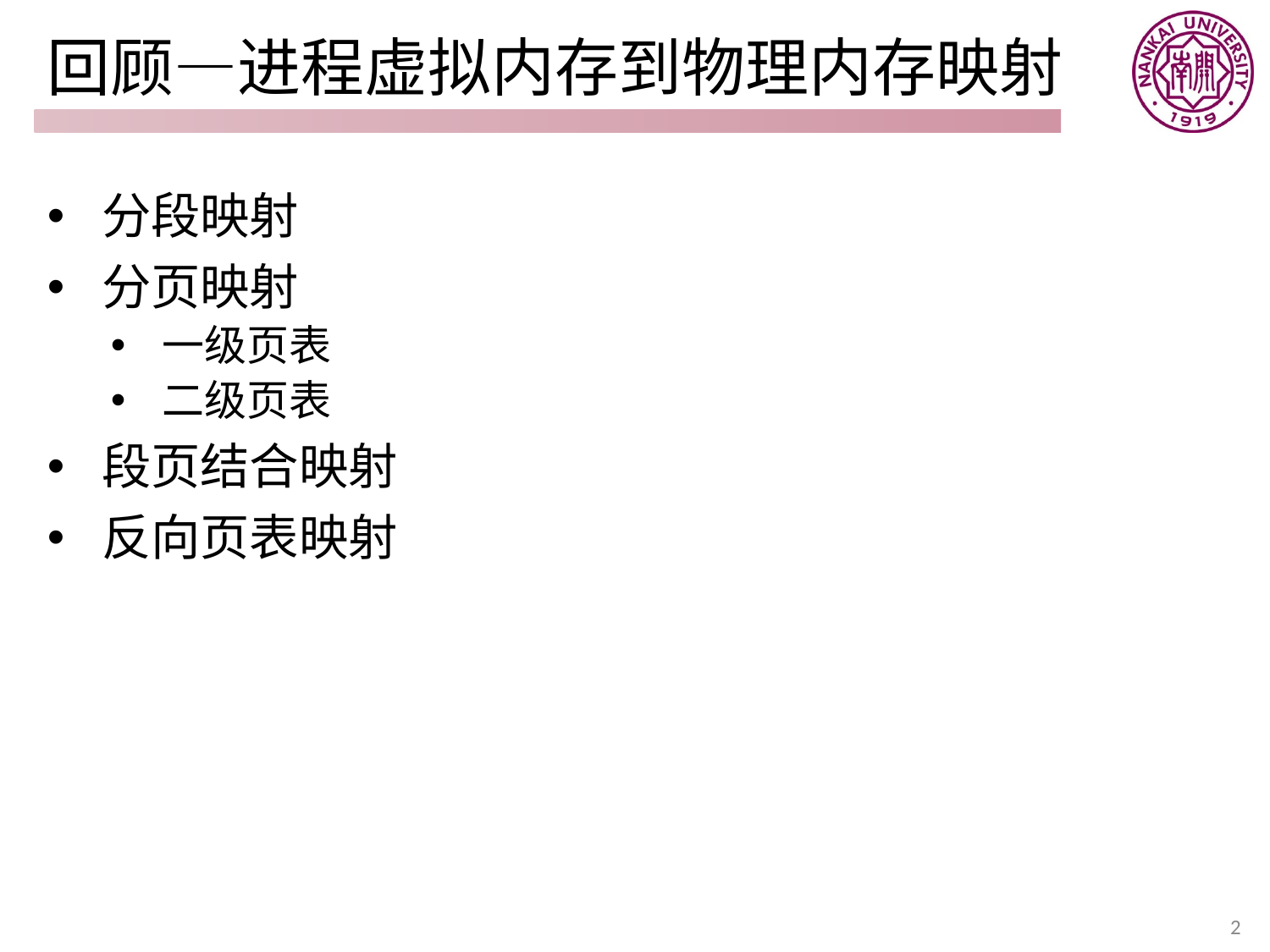

# 回顾—进程虚拟内存到物理内存映射
 分段映射
 分页映射
 一级页表
 二级页表
 段页结合映射
 反向页表映射
2